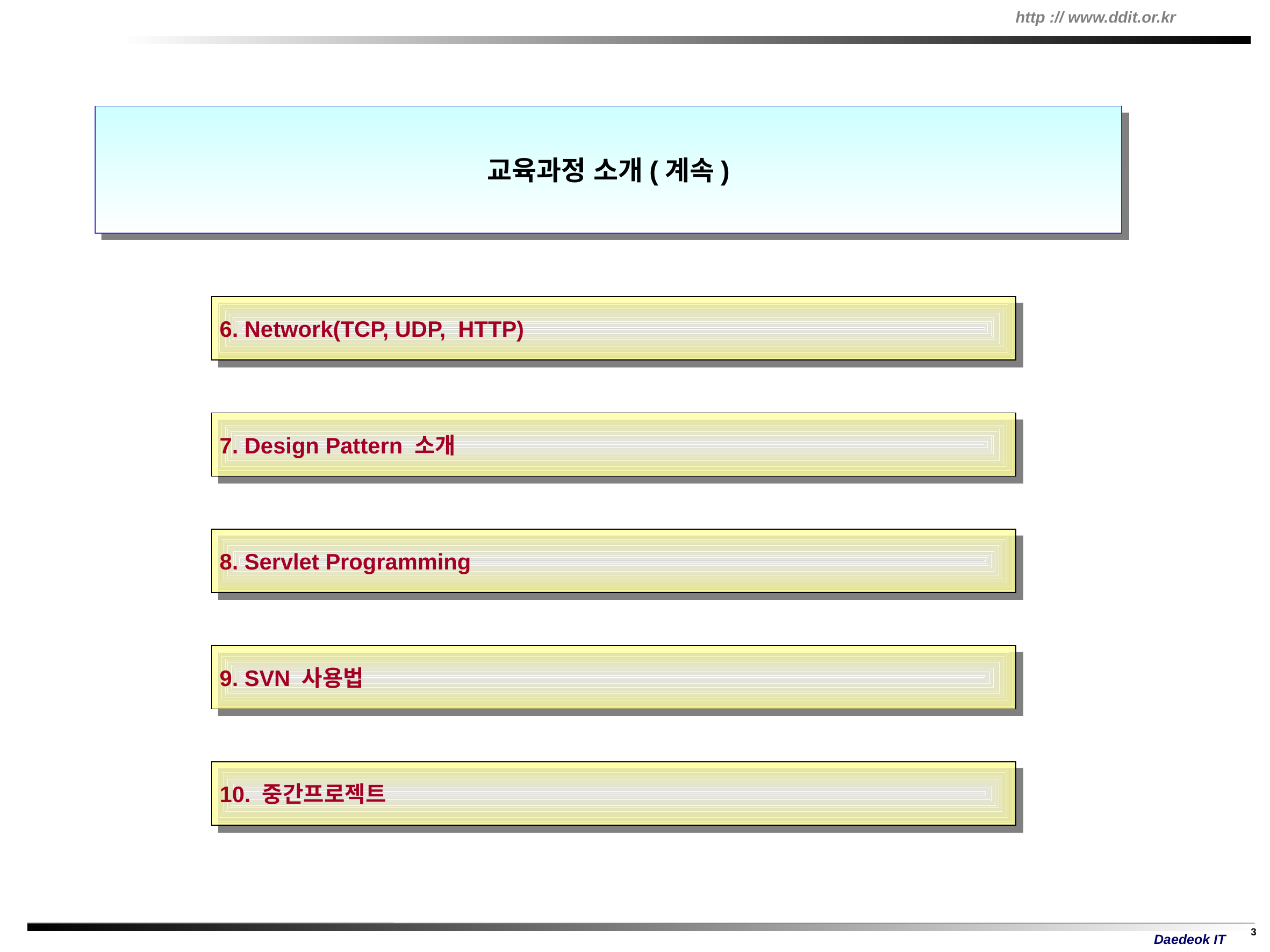

교육과정 소개(계속)
6. Network(TCP, UDP,  HTTP)
7. Design Pattern 소개
8. Servlet Programming
9. SVN 사용법
10. 중간프로젝트